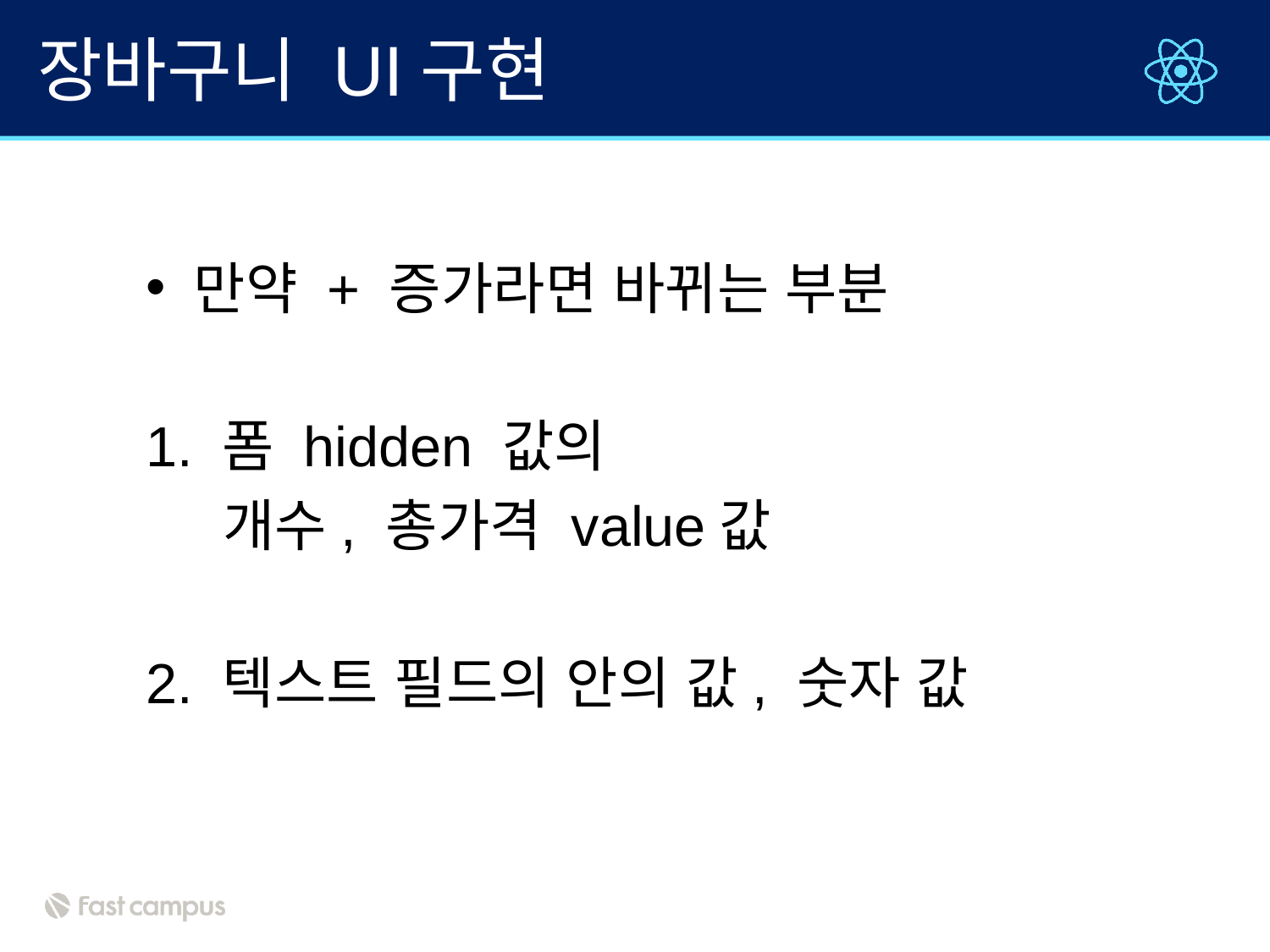

# 장바구니 UI구현
만약 + 증가라면 바뀌는 부분

1. 폼 hidden 값의
    개수, 총가격 value값

2. 텍스트 필드의 안의 값, 숫자 값